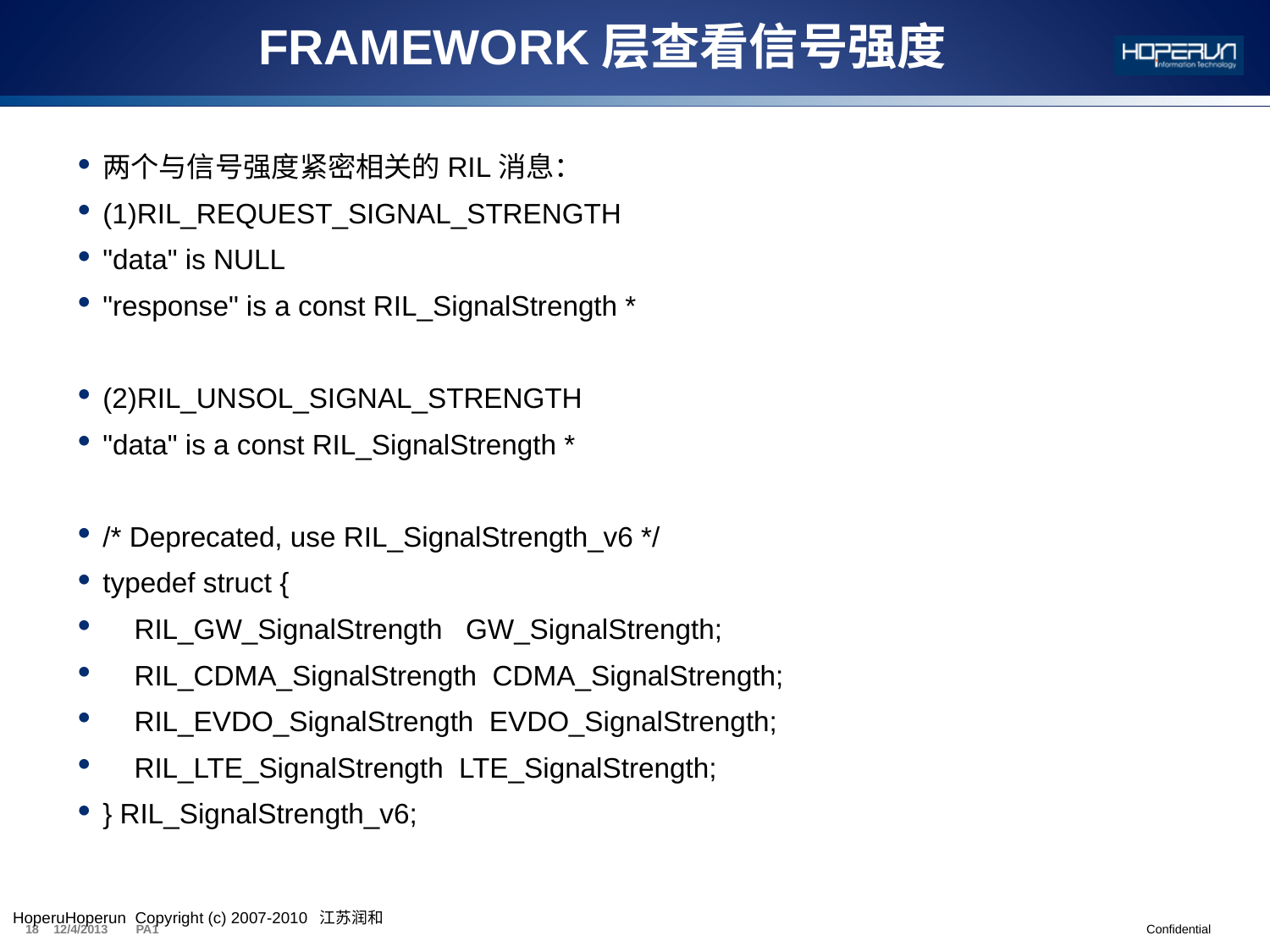

# FRAMEWORK层查看信号强度
两个与信号强度紧密相关的RIL消息：
(1)RIL_REQUEST_SIGNAL_STRENGTH
"data" is NULL
"response" is a const RIL_SignalStrength *

(2)RIL_UNSOL_SIGNAL_STRENGTH
"data" is a const RIL_SignalStrength *

/* Deprecated, use RIL_SignalStrength_v6 */
typedef struct {
    RIL_GW_SignalStrength   GW_SignalStrength;
    RIL_CDMA_SignalStrength  CDMA_SignalStrength;
    RIL_EVDO_SignalStrength  EVDO_SignalStrength;
    RIL_LTE_SignalStrength  LTE_SignalStrength;
} RIL_SignalStrength_v6;

HoperuHoperun  Copyright (c) 2007-2010  江苏润和